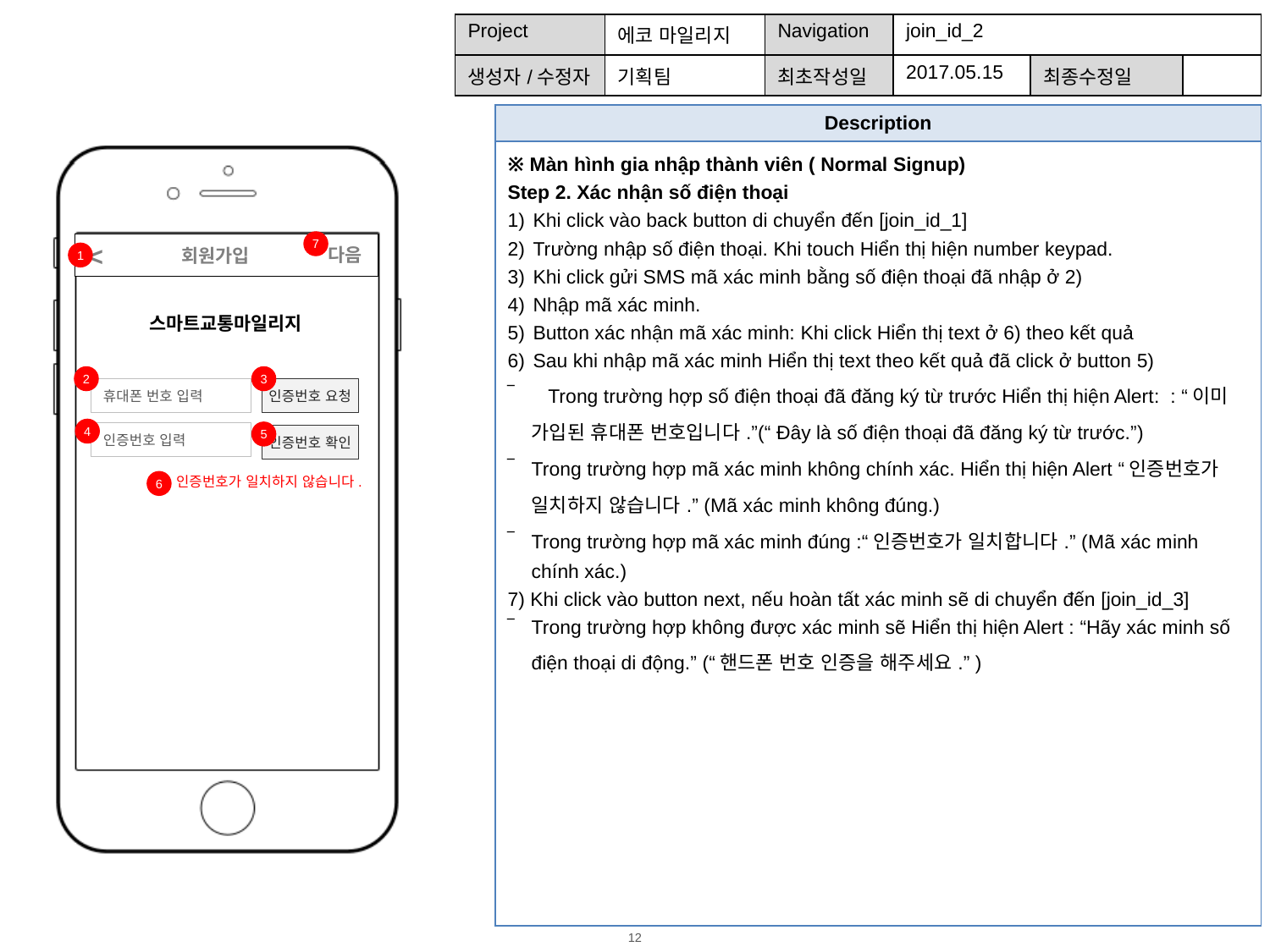

| Project | 에코 마일리지 | Navigation | join\_id\_2 |  |  |
| --- | --- | --- | --- | --- | --- |
| 생성자/수정자 | 기획팀 | 최초작성일 | 2017.05.15 | 최종수정일 |  |
| Description |
| --- |
| ※ Màn hình gia nhập thành viên ( Normal Signup) Step 2. Xác nhận số điện thoại Khi click vào back button di chuyển đến [join\_id\_1] Trường nhập số điện thoại. Khi touch Hiển thị hiện number keypad. Khi click gửi SMS mã xác minh bằng số điện thoại đã nhập ở 2) Nhập mã xác minh. Button xác nhận mã xác minh: Khi click Hiển thị text ở 6) theo kết quả Sau khi nhập mã xác minh Hiển thị text theo kết quả đã click ở button 5) Trong trường hợp số điện thoại đã đăng ký từ trước Hiển thị hiện Alert: : “이미 가입된 휴대폰 번호입니다.”(“ Đây là số điện thoại đã đăng ký từ trước.”) Trong trường hợp mã xác minh không chính xác. Hiển thị hiện Alert “인증번호가 일치하지 않습니다.” (Mã xác minh không đúng.) Trong trường hợp mã xác minh đúng :“인증번호가 일치합니다.” (Mã xác minh chính xác.) 7) Khi click vào button next, nếu hoàn tất xác minh sẽ di chuyển đến [join\_id\_3] Trong trường hợp không được xác minh sẽ Hiển thị hiện Alert : “Hãy xác minh số điện thoại di động.” (“핸드폰 번호 인증을 해주세요.” ) |

7
                  회원가입
<
다음
1
스마트교통마일리지
3
2
인증번호 요청
휴대폰 번호 입력
4
5
인증번호 입력
인증번호 확인
인증번호가 일치하지 않습니다.
6